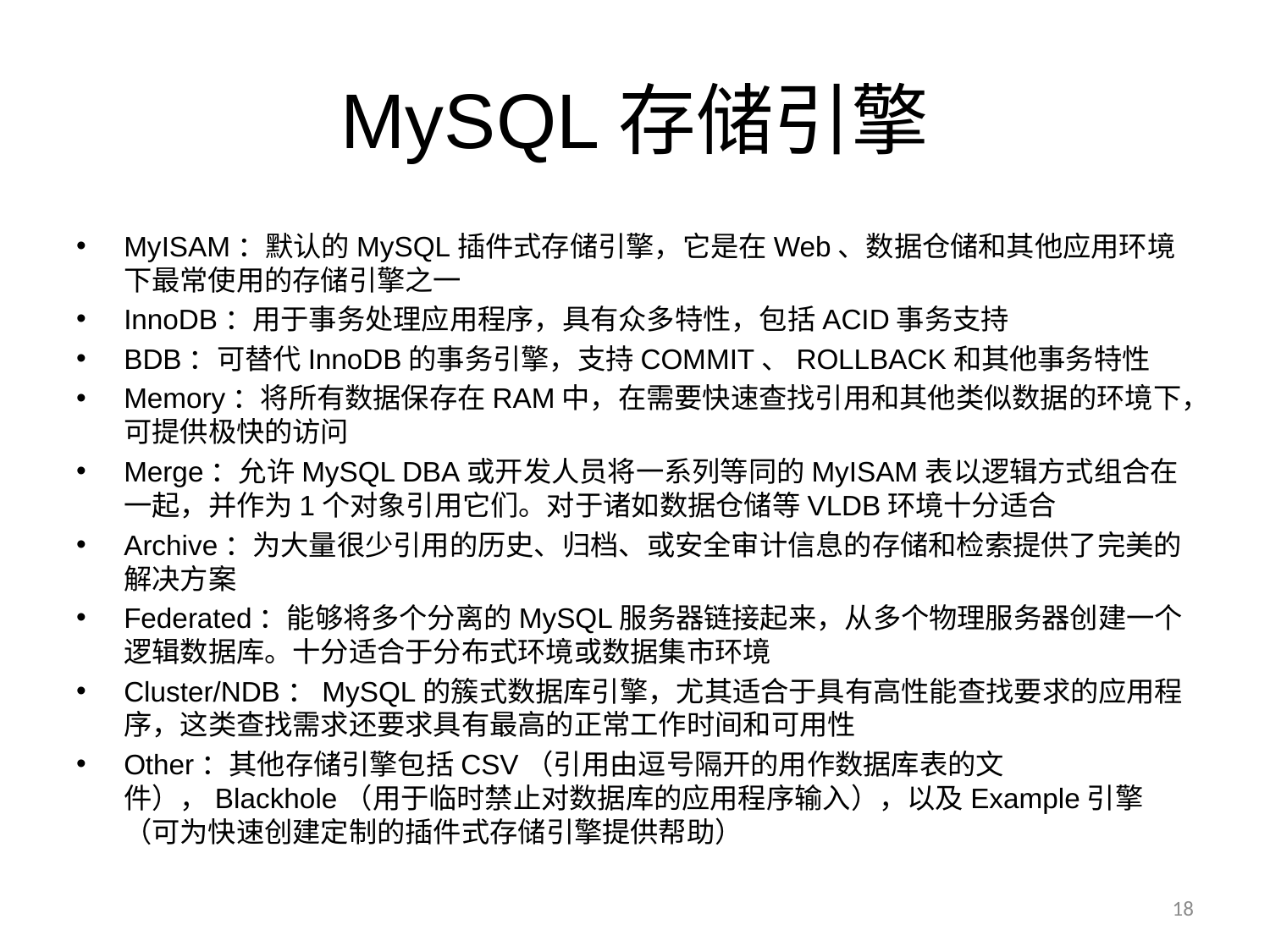

# MySQL存储引擎
MyISAM：默认的MySQL插件式存储引擎，它是在Web、数据仓储和其他应用环境下最常使用的存储引擎之一
InnoDB：用于事务处理应用程序，具有众多特性，包括ACID事务支持
BDB：可替代InnoDB的事务引擎，支持COMMIT、ROLLBACK和其他事务特性
Memory：将所有数据保存在RAM中，在需要快速查找引用和其他类似数据的环境下，可提供极快的访问
Merge：允许MySQL DBA或开发人员将一系列等同的MyISAM表以逻辑方式组合在一起，并作为1个对象引用它们。对于诸如数据仓储等VLDB环境十分适合
Archive：为大量很少引用的历史、归档、或安全审计信息的存储和检索提供了完美的解决方案
Federated：能够将多个分离的MySQL服务器链接起来，从多个物理服务器创建一个逻辑数据库。十分适合于分布式环境或数据集市环境
Cluster/NDB：MySQL的簇式数据库引擎，尤其适合于具有高性能查找要求的应用程序，这类查找需求还要求具有最高的正常工作时间和可用性
Other：其他存储引擎包括CSV（引用由逗号隔开的用作数据库表的文件），Blackhole（用于临时禁止对数据库的应用程序输入），以及Example引擎（可为快速创建定制的插件式存储引擎提供帮助）
18